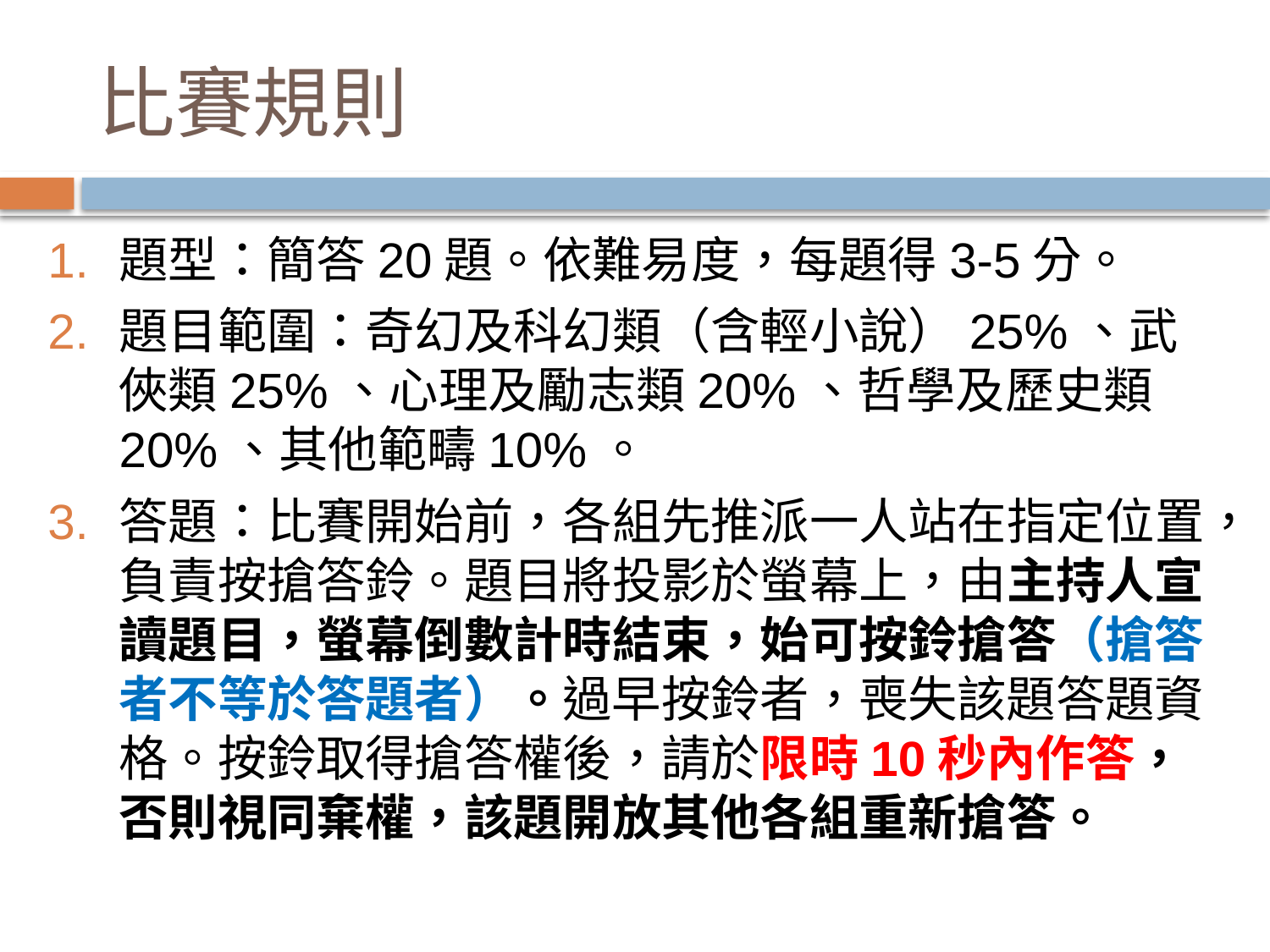

# 比賽規則
題型：簡答20題。依難易度，每題得3-5分。
題目範圍：奇幻及科幻類（含輕小說）25%、武俠類25%、心理及勵志類20%、哲學及歷史類20%、其他範疇10%。
答題：比賽開始前，各組先推派一人站在指定位置，負責按搶答鈴。題目將投影於螢幕上，由主持人宣讀題目，螢幕倒數計時結束，始可按鈴搶答（搶答者不等於答題者）。過早按鈴者，喪失該題答題資格。按鈴取得搶答權後，請於限時10秒內作答，否則視同棄權，該題開放其他各組重新搶答。